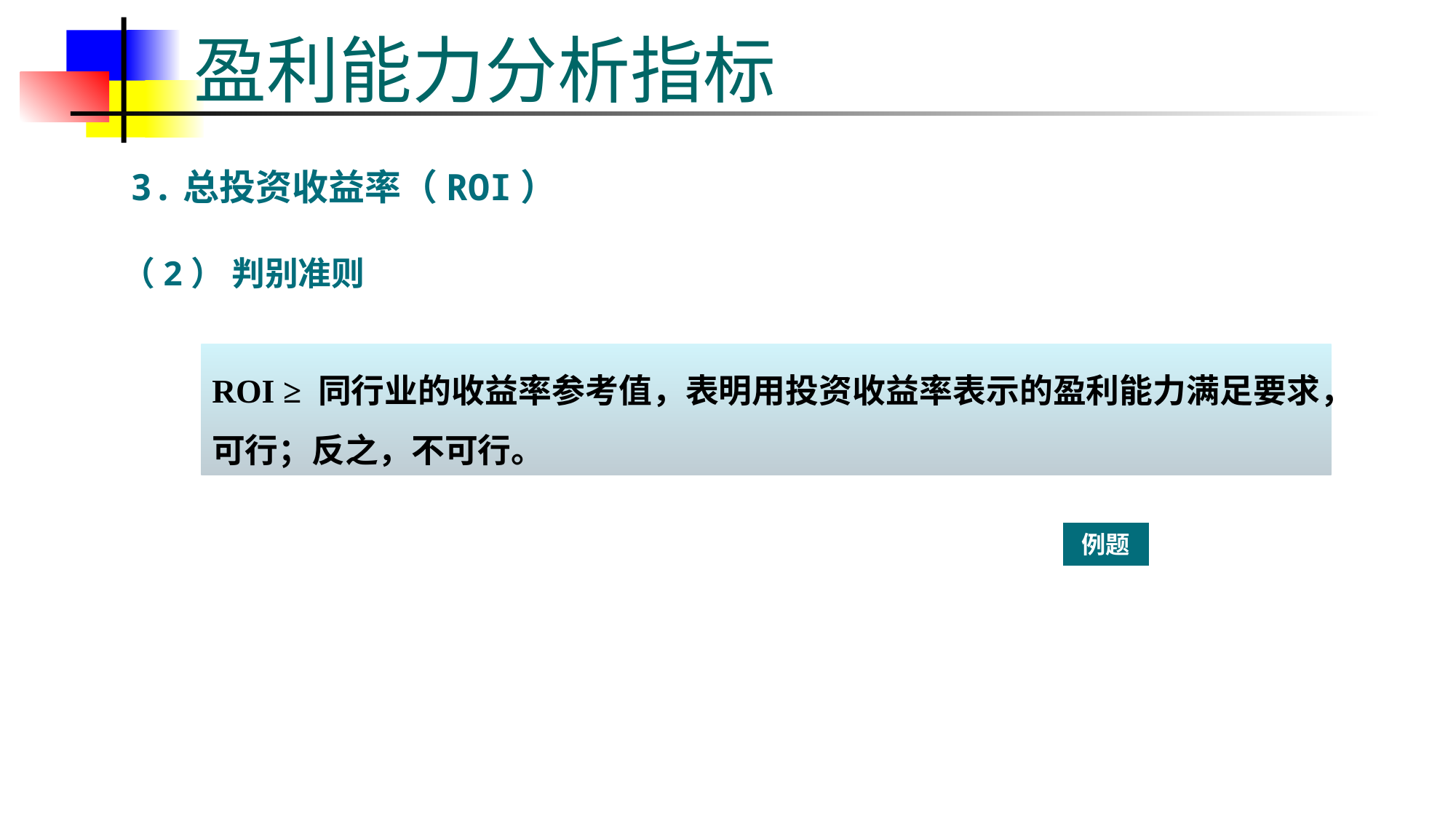

# 盈利能力分析指标
3.总投资收益率（ROI）
（2） 判别准则
ROI ≥ 同行业的收益率参考值，表明用投资收益率表示的盈利能力满足要求，可行；反之，不可行。
例题